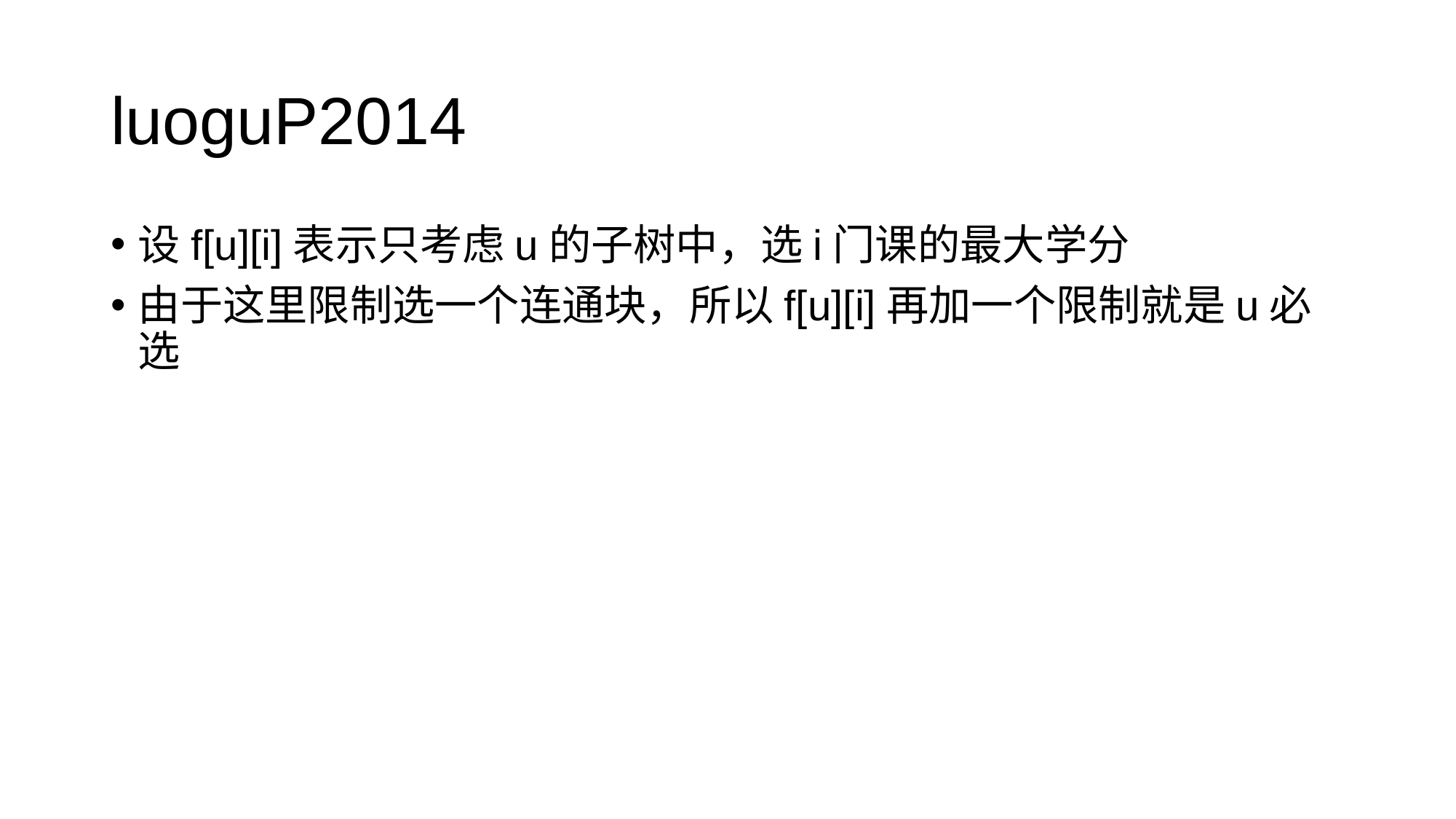

# luoguP2014
设f[u][i]表示只考虑u的子树中，选i门课的最大学分
由于这里限制选一个连通块，所以f[u][i]再加一个限制就是u必选